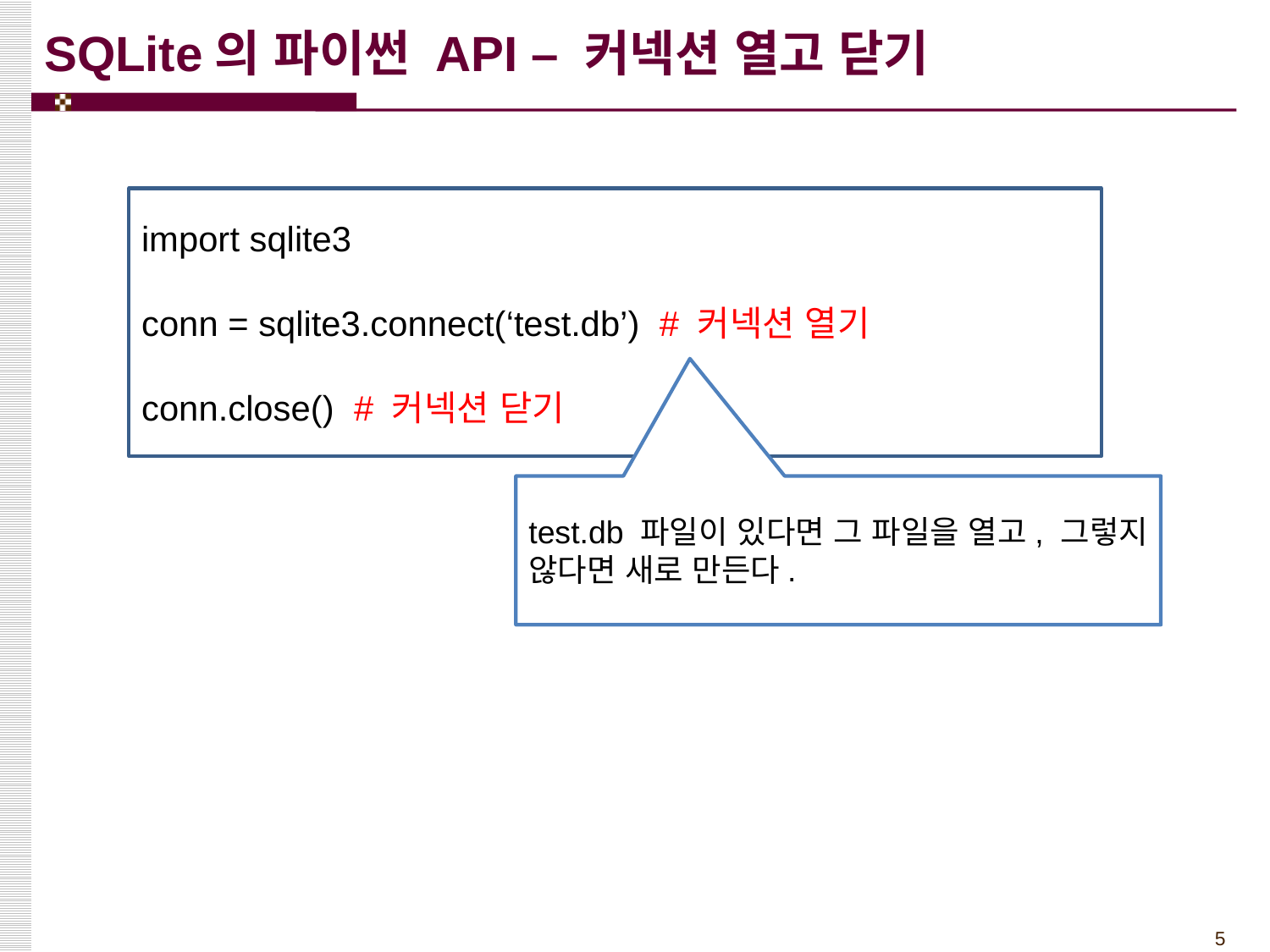

# SQLite의 파이썬 API – 커넥션 열고 닫기
import sqlite3

conn = sqlite3.connect(‘test.db’)  # 커넥션 열기

conn.close()  # 커넥션 닫기
test.db 파일이 있다면 그 파일을 열고, 그렇지 않다면 새로 만든다.